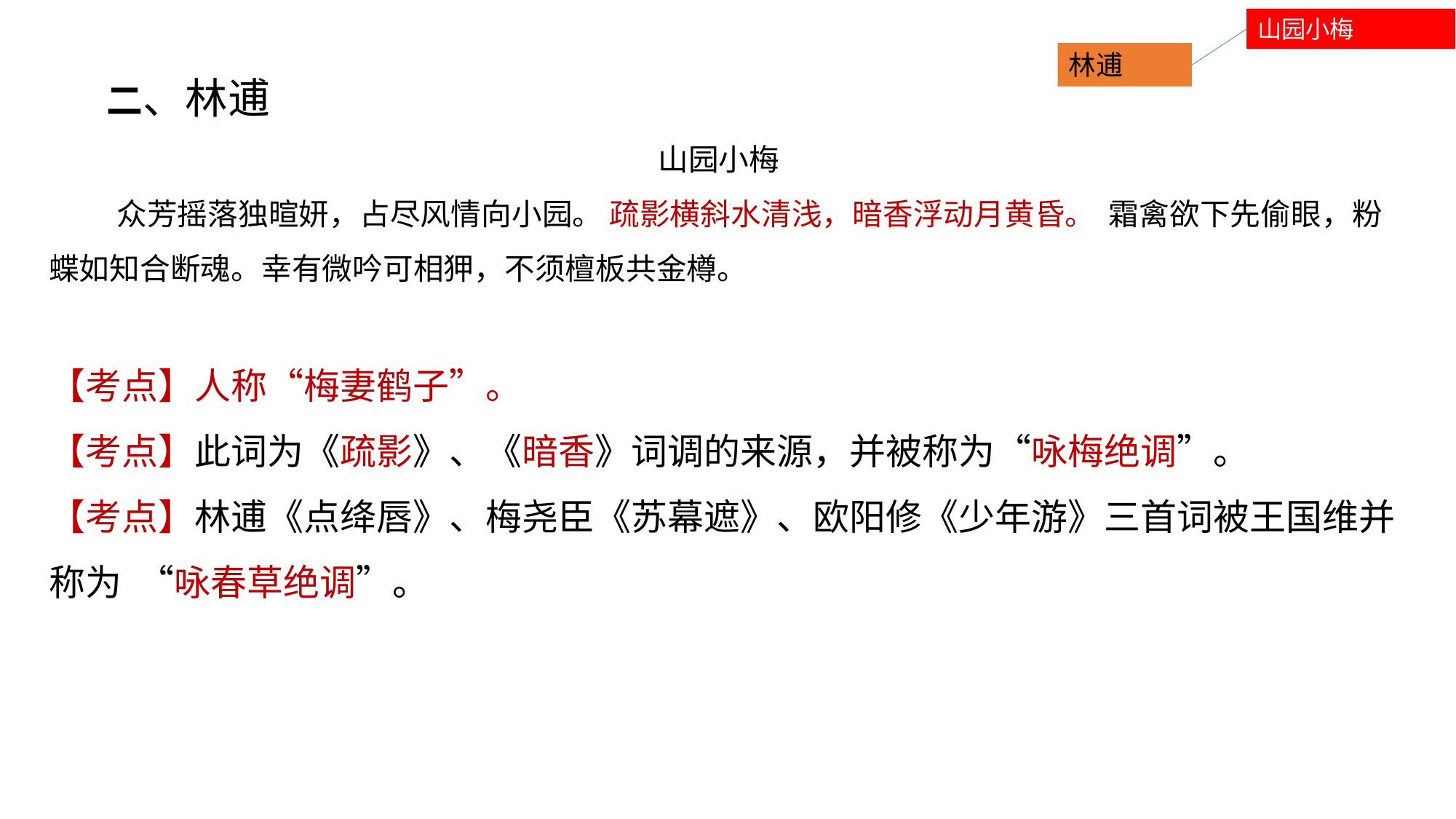

山园小梅
林逋
      二、林逋
山园小梅
         众芳摇落独暄妍，占尽风情向小园。 疏影横斜水清浅，暗香浮动月黄昏。  霜禽欲下先偷眼，粉蝶如知合断魂。幸有微吟可相狎，不须檀板共金樽。

【考点】人称“梅妻鹤子”。
【考点】此词为《疏影》、《暗香》词调的来源，并被称为“咏梅绝调”。
【考点】林逋《点绛唇》、梅尧臣《苏幕遮》、欧阳修《少年游》三首词被王国维并称为  “咏春草绝调”。